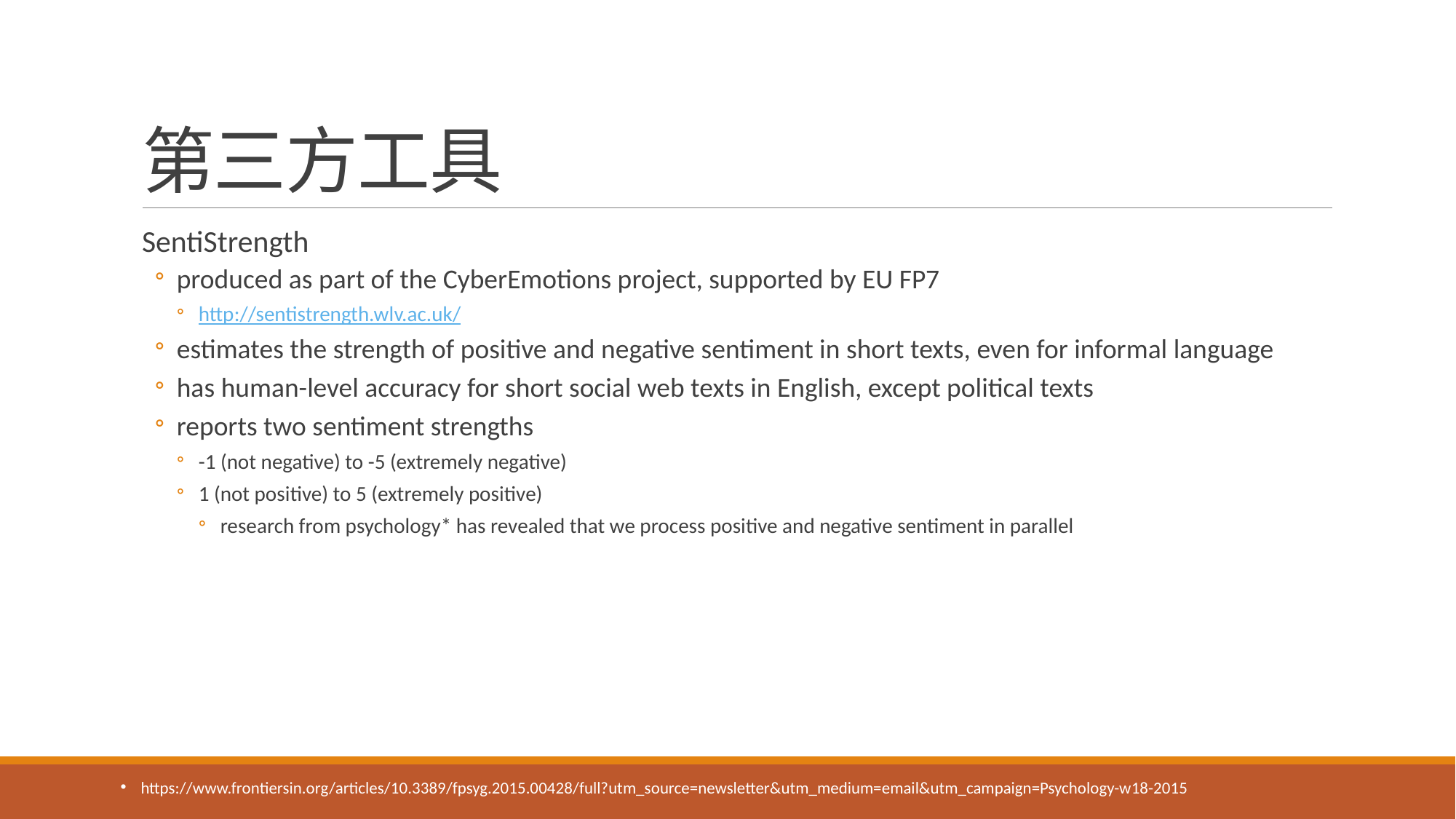

# 第三方工具
SentiStrength
produced as part of the CyberEmotions project, supported by EU FP7
http://sentistrength.wlv.ac.uk/
estimates the strength of positive and negative sentiment in short texts, even for informal language
has human-level accuracy for short social web texts in English, except political texts
reports two sentiment strengths
-1 (not negative) to -5 (extremely negative)
1 (not positive) to 5 (extremely positive)
research from psychology* has revealed that we process positive and negative sentiment in parallel

https://www.frontiersin.org/articles/10.3389/fpsyg.2015.00428/full?utm_source=newsletter&utm_medium=email&utm_campaign=Psychology-w18-2015